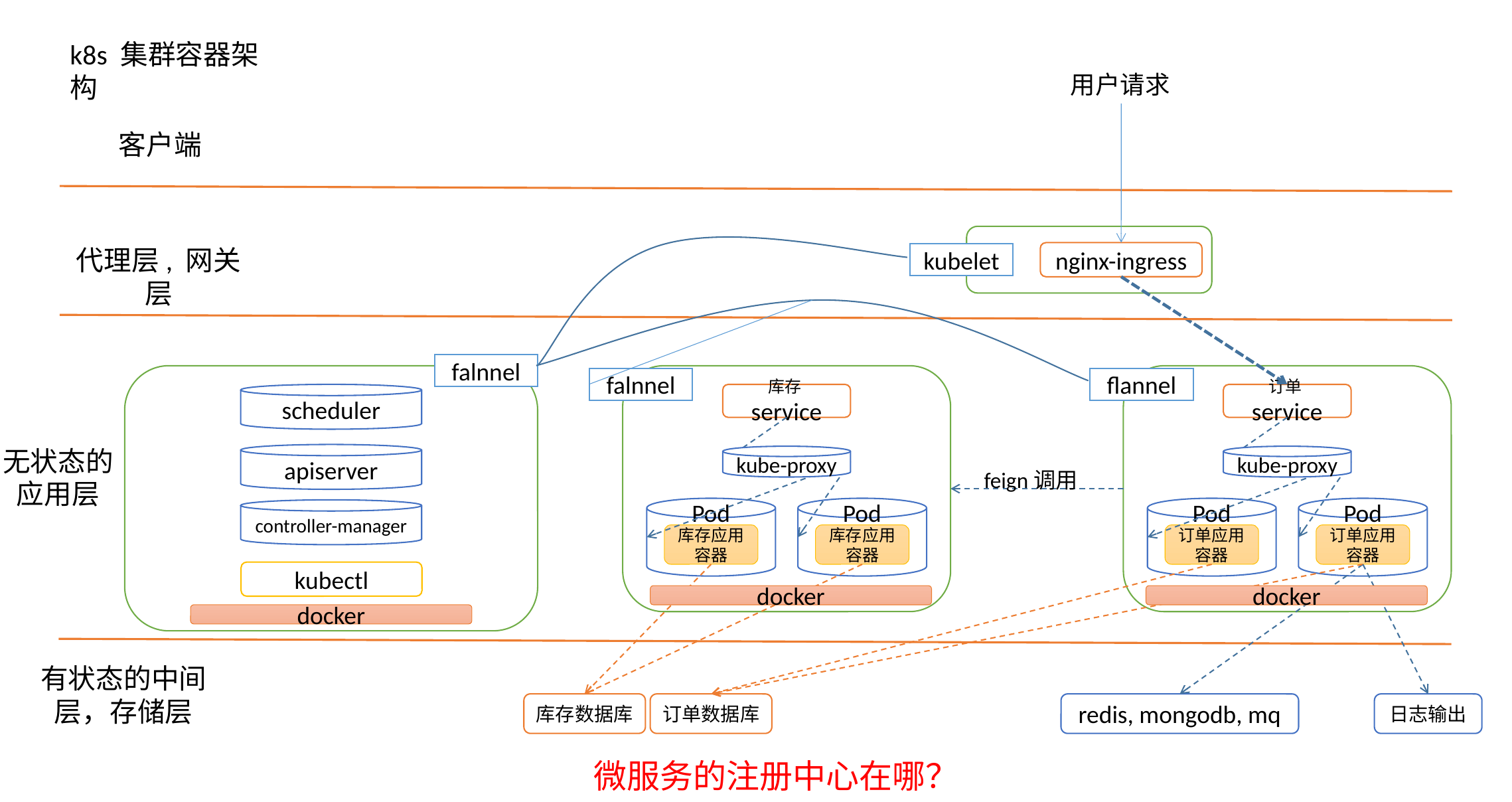

k8s 集群容器架构
用户请求
客户端

代理层, 网关层
nginx-ingress
kubelet

falnnel

falnnel
flannel
scheduler
库存service
订单service
无状态的应用层
apiserver
kube-proxy
kube-proxy
feign调用

Pod

Pod

Pod

Pod

controller-manager
库存应用容器
库存应用容器
订单应用容器
订单应用容器
kubectl
docker
docker
docker
有状态的中间层，存储层
库存数据库
订单数据库
redis, mongodb, mq
日志输出
微服务的注册中心在哪？